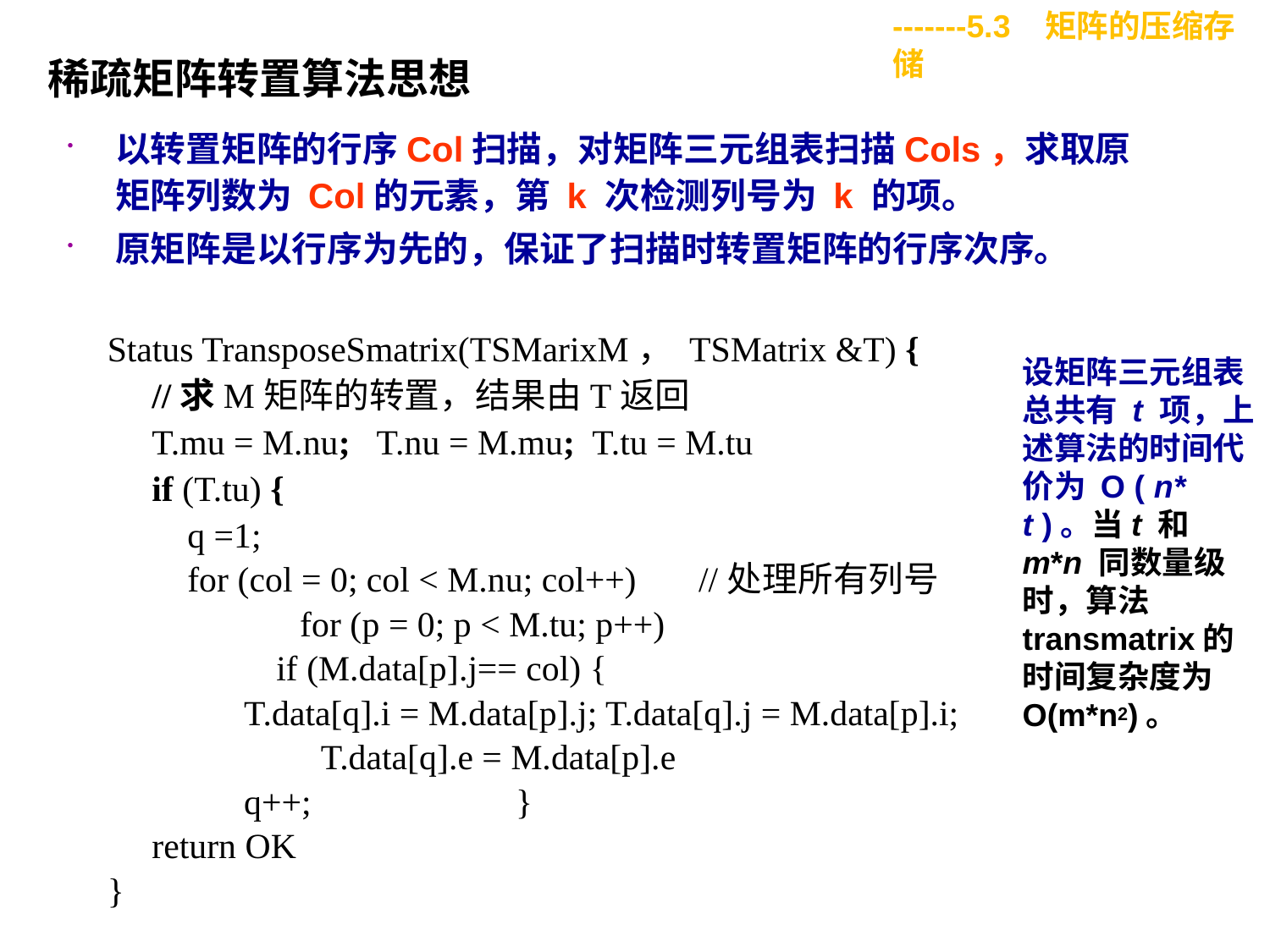

-------5.3   矩阵的压缩存储
稀疏矩阵转置算法思想
以转置矩阵的行序Col扫描，对矩阵三元组表扫描Cols，求取原矩阵列数为 Col的元素，第 k 次检测列号为 k 的项。
原矩阵是以行序为先的，保证了扫描时转置矩阵的行序次序。
Status TransposeSmatrix(TSMarixM， TSMatrix &T) {
     //求M矩阵的转置，结果由T返回
     T.mu = M.nu;   T.nu = M.mu;  T.tu = M.tu
     if (T.tu) {
         q =1;
         for (col = 0; col < M.nu; col++)       //处理所有列号
      	  for (p = 0; p < M.tu; p++)
                   if (M.data[p].j== col) {
	          T.data[q].i = M.data[p].j; T.data[q].j = M.data[p].i;
                        T.data[q].e = M.data[p].e
 	          q++;	            }
     return OK
}

设矩阵三元组表总共有 t 项，上述算法的时间代价为 O ( n* t )。当t 和 m*n 同数量级时，算法transmatrix的时间复杂度为O(m*n2)。